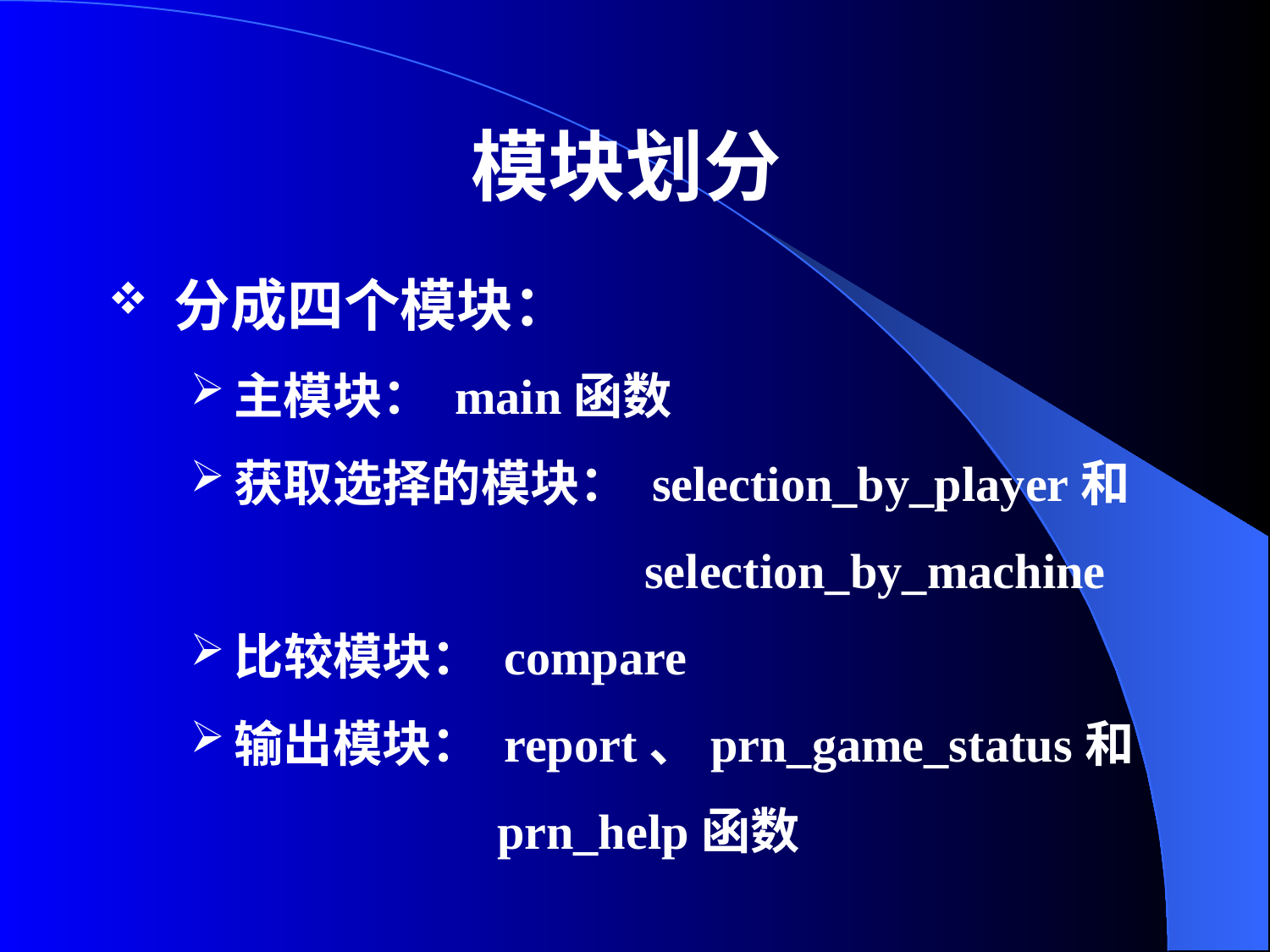

# 模块划分
分成四个模块：
主模块： main函数
获取选择的模块： selection_by_player和
                                     selection_by_machine
比较模块： compare
输出模块： report、prn_game_status和
                         prn_help函数